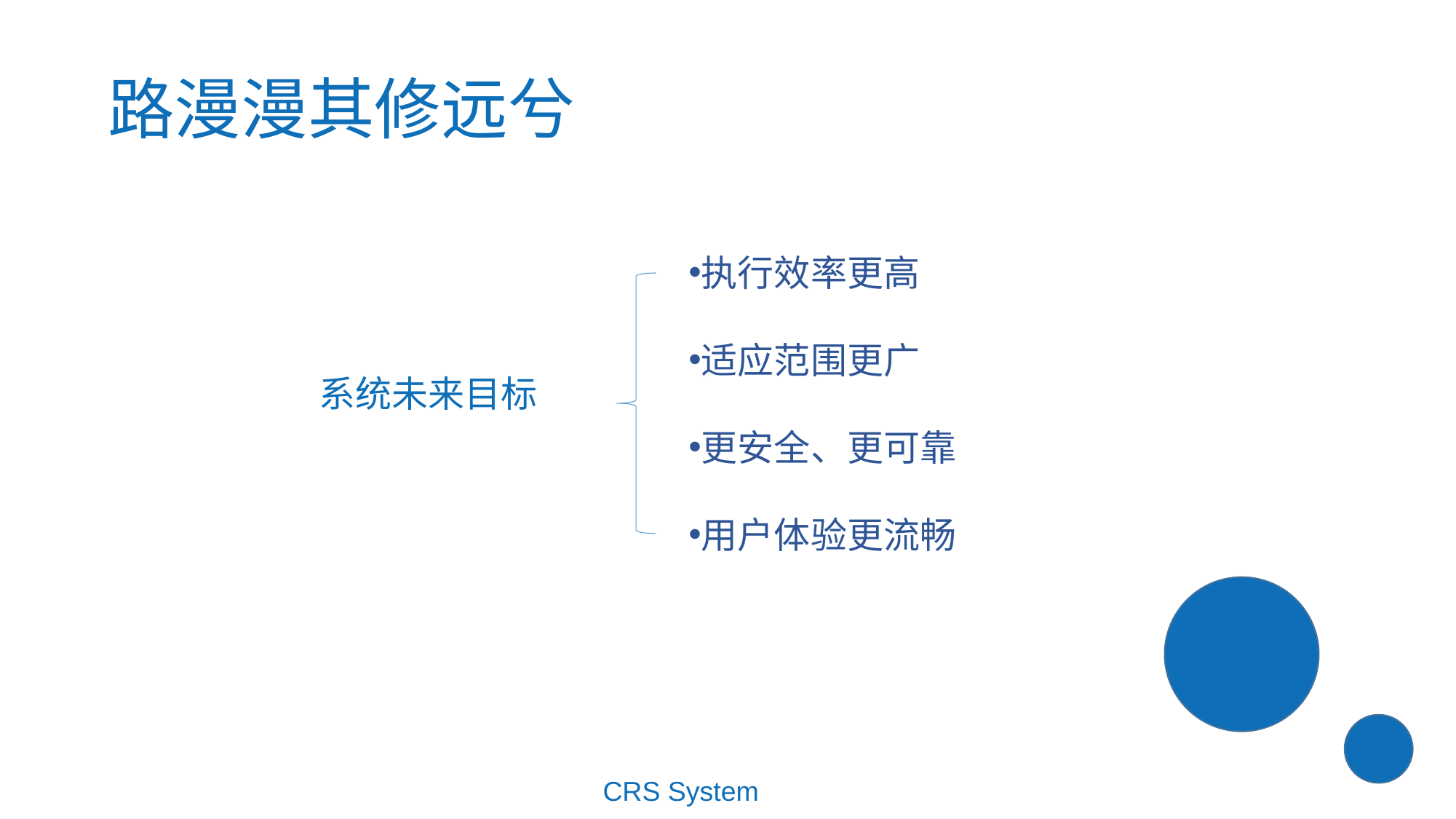

路漫漫其修远兮
执行效率更高

适应范围更广

更安全、更可靠

用户体验更流畅

系统未来目标

CRS System